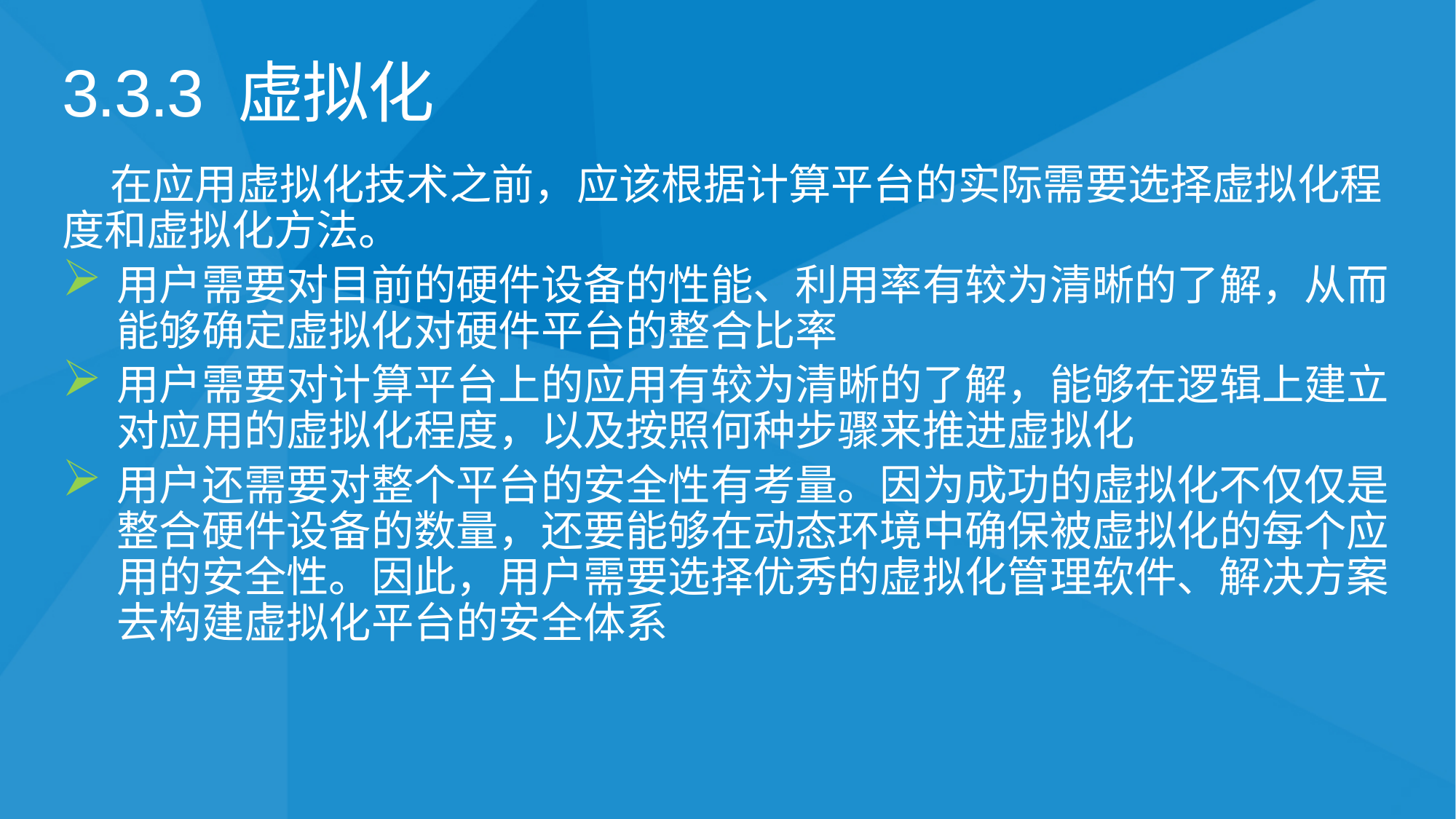

# 3.3.3 虚拟化
    在应用虚拟化技术之前，应该根据计算平台的实际需要选择虚拟化程度和虚拟化方法。
用户需要对目前的硬件设备的性能、利用率有较为清晰的了解，从而能够确定虚拟化对硬件平台的整合比率
用户需要对计算平台上的应用有较为清晰的了解，能够在逻辑上建立对应用的虚拟化程度，以及按照何种步骤来推进虚拟化
用户还需要对整个平台的安全性有考量。因为成功的虚拟化不仅仅是整合硬件设备的数量，还要能够在动态环境中确保被虚拟化的每个应用的安全性。因此，用户需要选择优秀的虚拟化管理软件、解决方案去构建虚拟化平台的安全体系